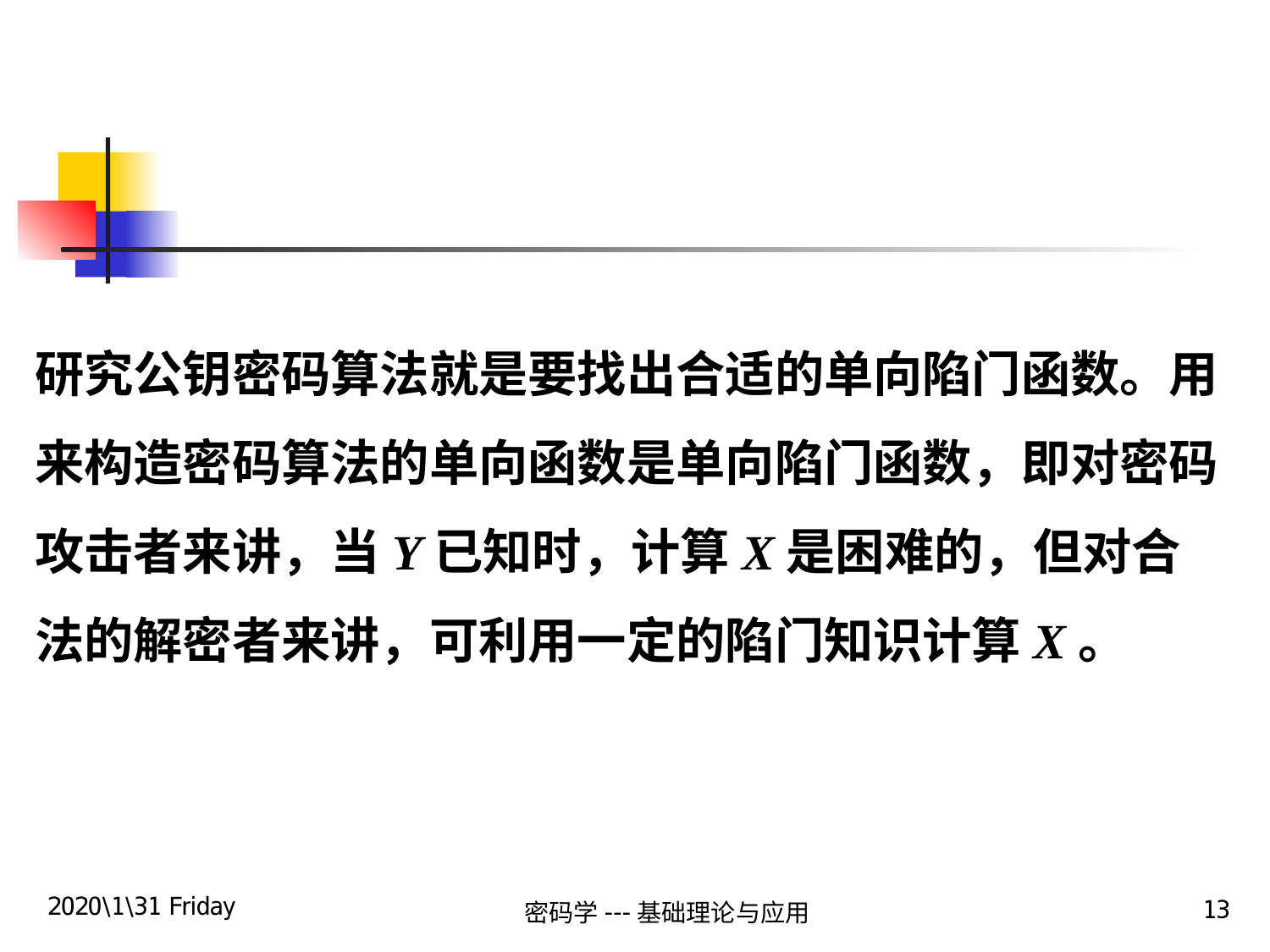

研究公钥密码算法就是要找出合适的单向陷门函数。用来构造密码算法的单向函数是单向陷门函数，即对密码攻击者来讲，当Y已知时，计算X是困难的，但对合法的解密者来讲，可利用一定的陷门知识计算X。
2020\1\31 Friday
13
密码学---基础理论与应用